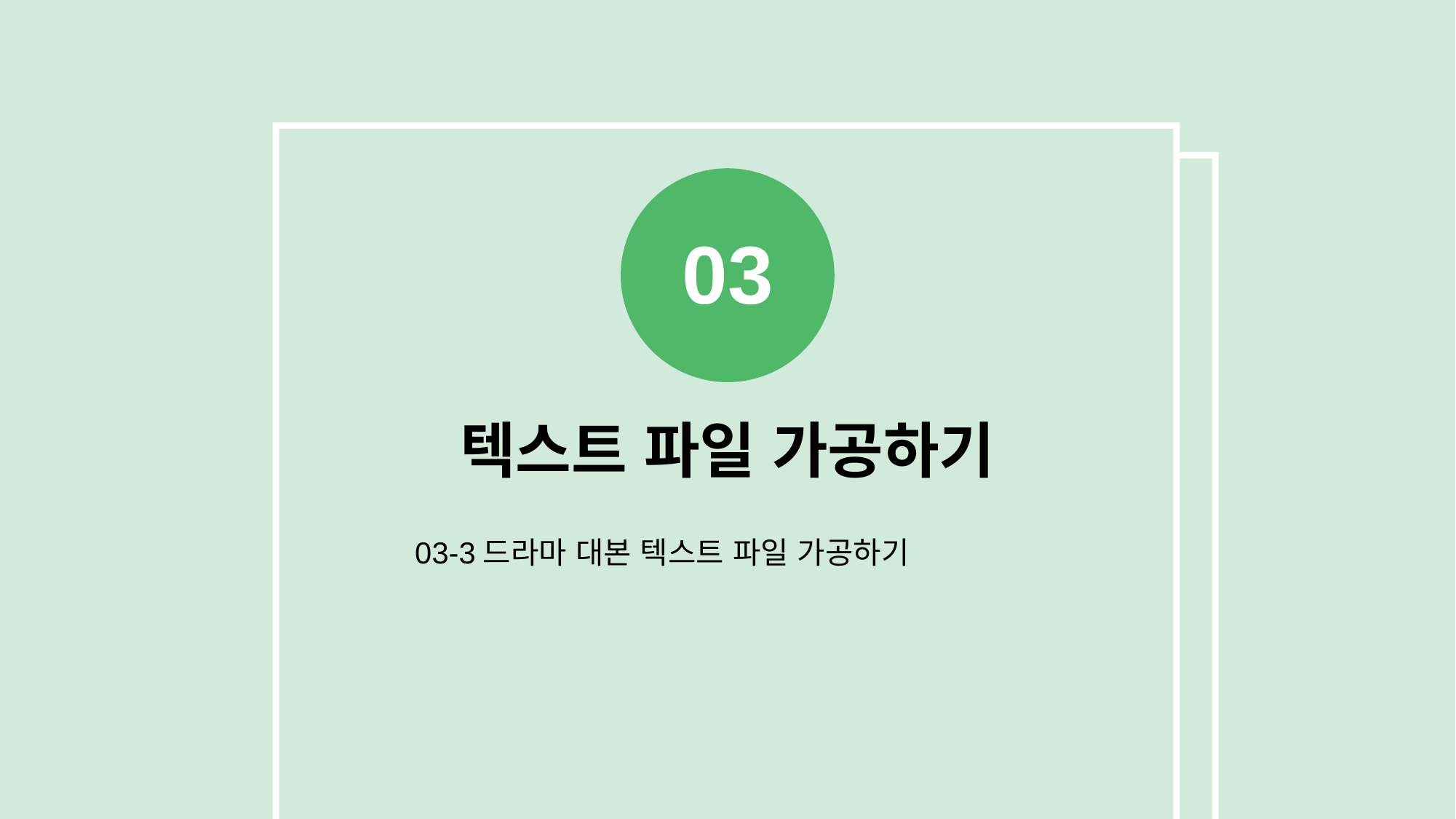

03
텍스트 파일 가공하기
03-3드라마 대본 텍스트 파일 가공하기